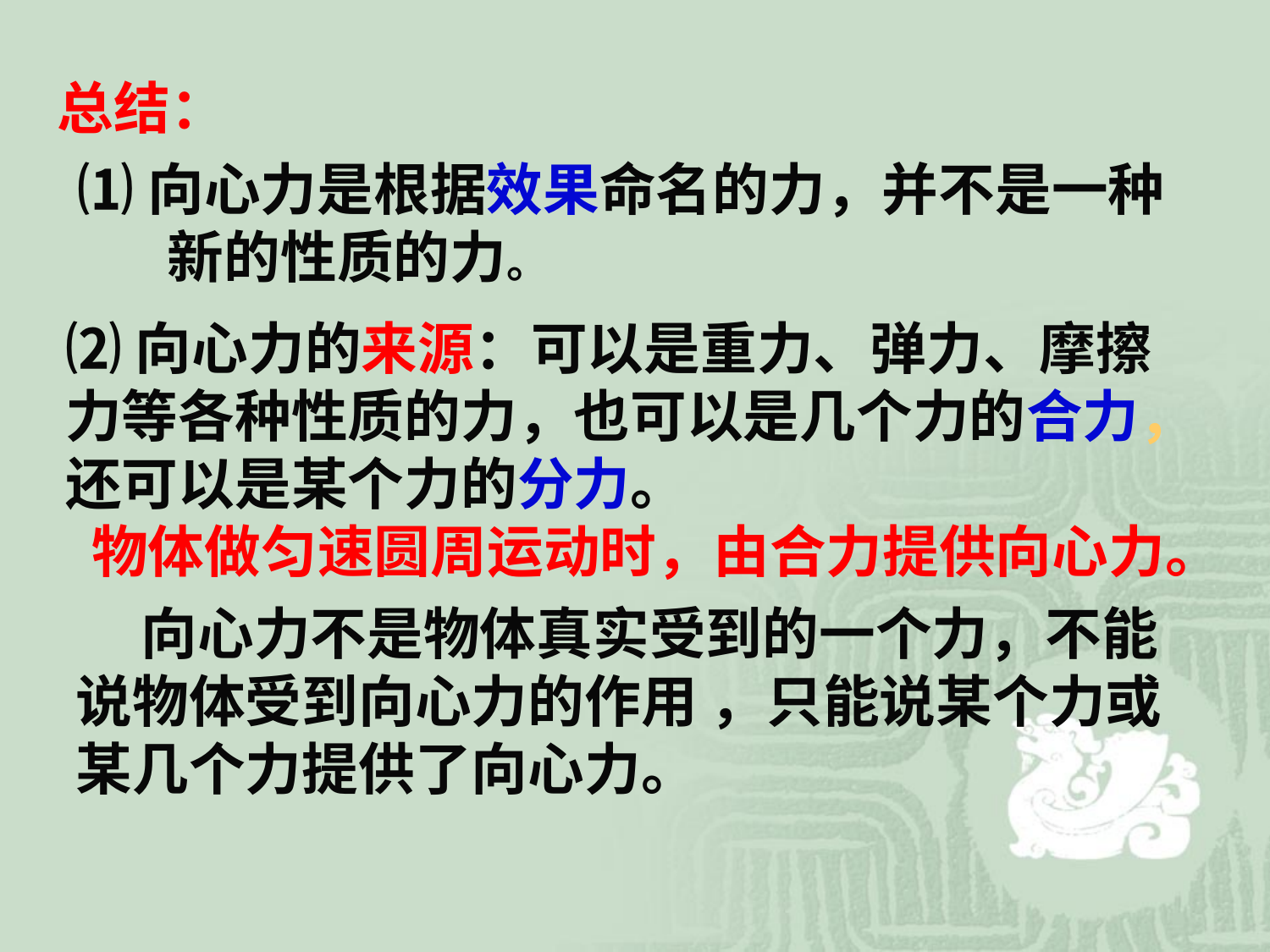

总结：
⑴向心力是根据效果命名的力，并不是一种          新的性质的力。
⑵向心力的来源：可以是重力、弹力、摩擦  力等各种性质的力，也可以是几个力的合力，还可以是某个力的分力。
 物体做匀速圆周运动时，由合力提供向心力。
    向心力不是物体真实受到的一个力，不能说物体受到向心力的作用 ，只能说某个力或某几个力提供了向心力。